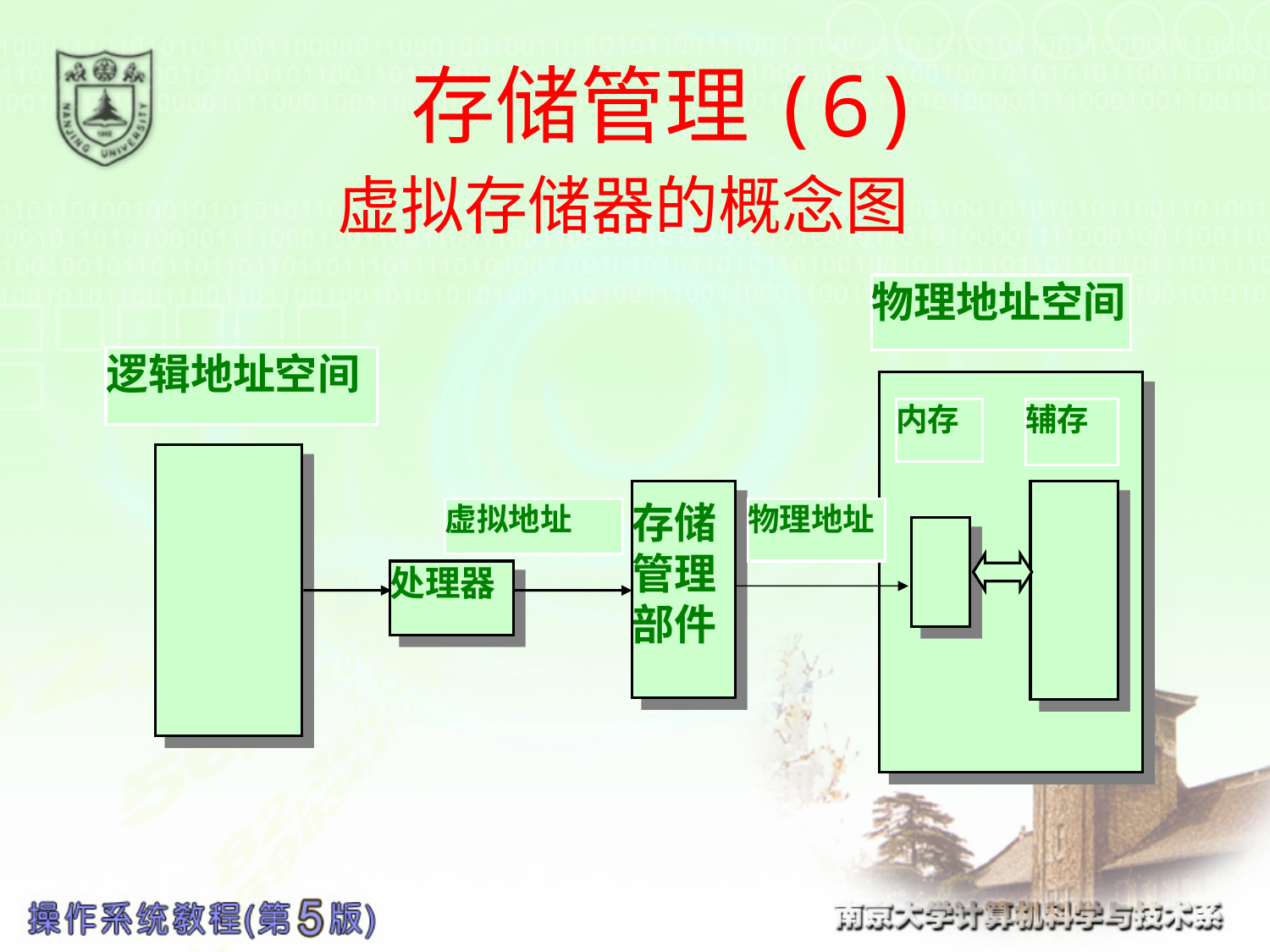

# 存储管理(6)
            虚拟存储器的概念图

物理地址空间
逻辑地址空间

内存
辅存

存储
管理
部件

虚拟地址
物理地址

处理器